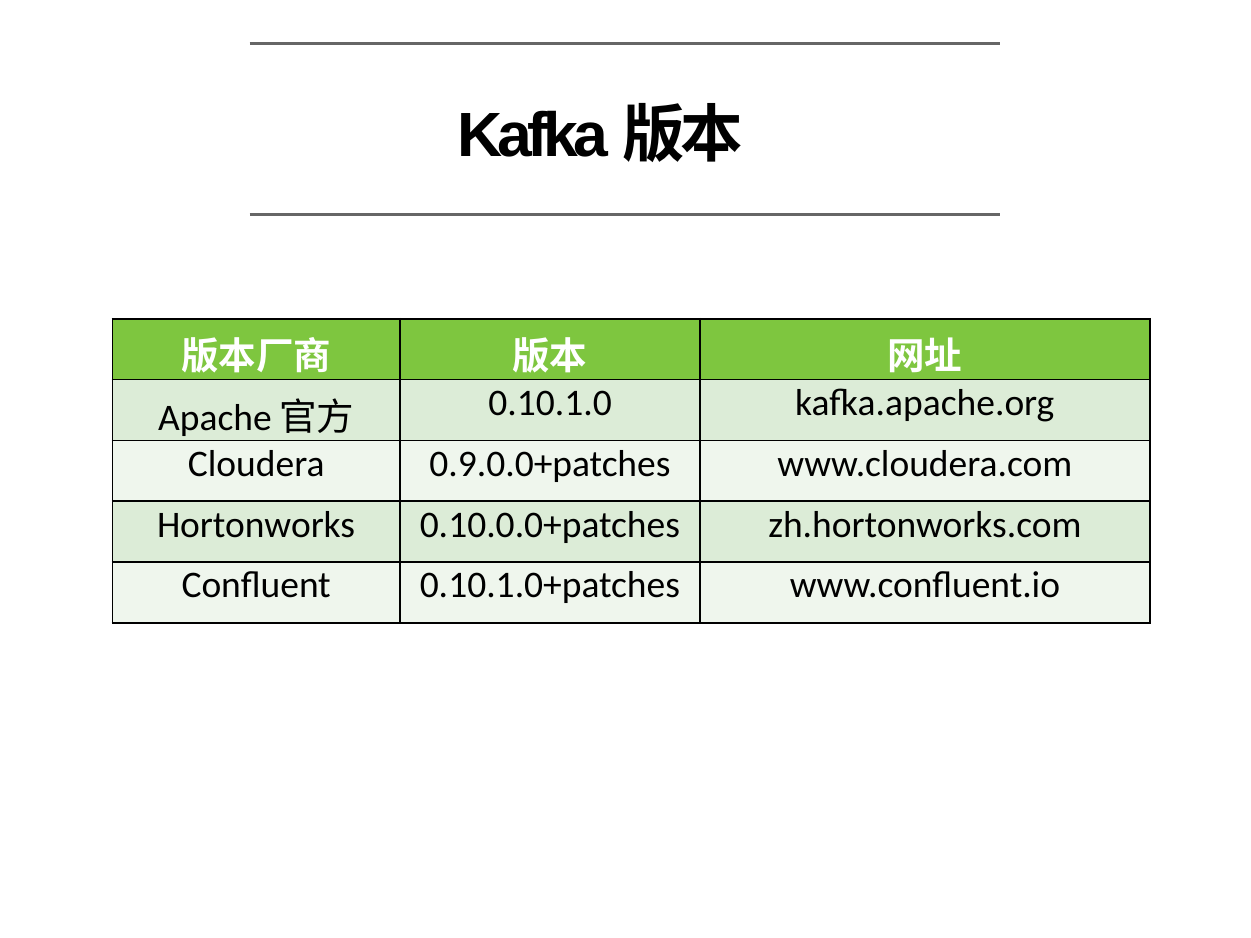

# Kafka版本
| 版本厂商 | 版本 | 网址 |
| --- | --- | --- |
| Apache官方 | 0.10.1.0 | kafka.apache.org |
| Cloudera | 0.9.0.0+patches | www.cloudera.com |
| Hortonworks | 0.10.0.0+patches | zh.hortonworks.com |
| Confluent | 0.10.1.0+patches | www.confluent.io |